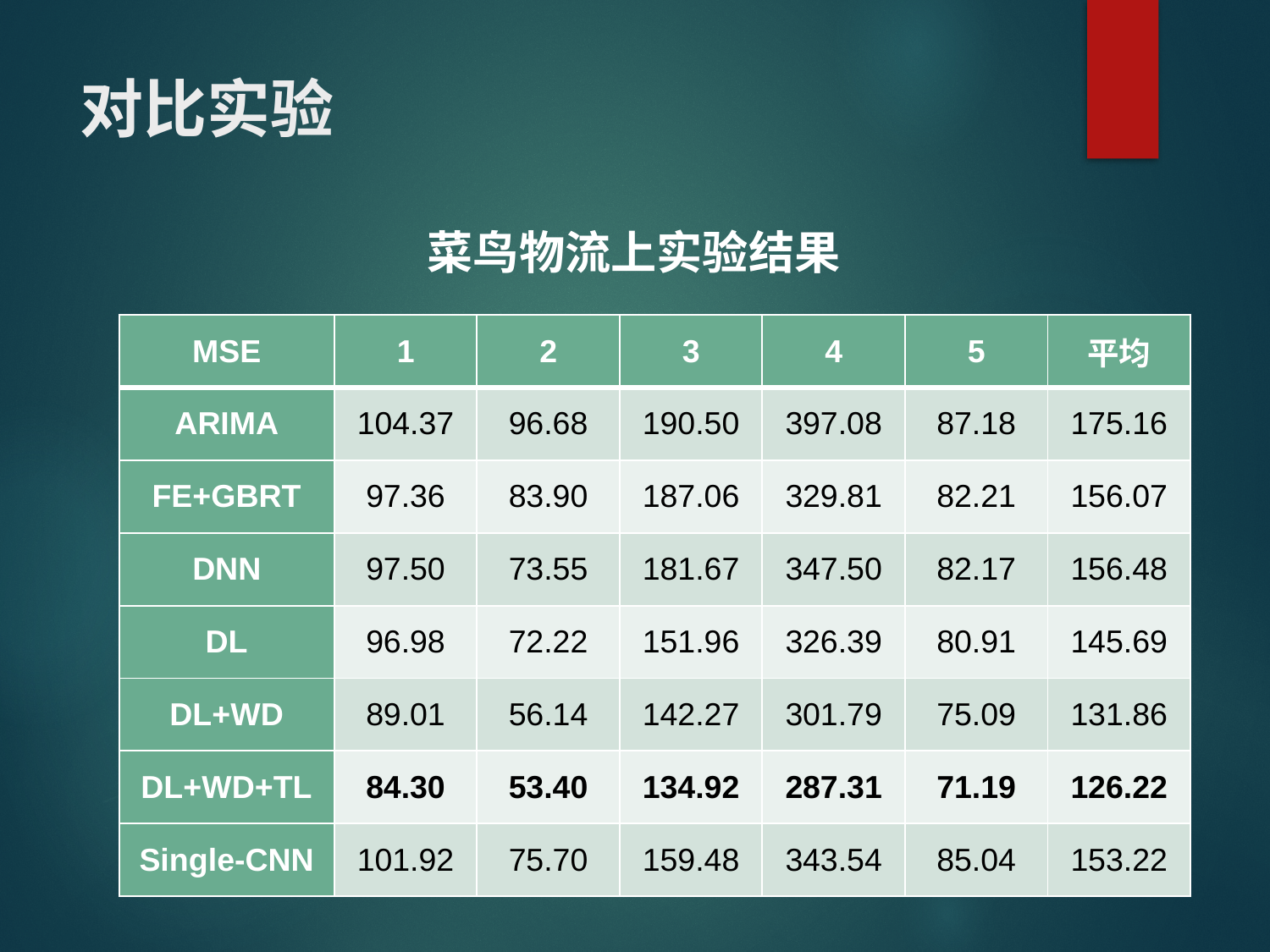

# 对比实验
菜鸟物流上实验结果
| MSE | 1 | 2 | 3 | 4 | 5 | 平均 |
| --- | --- | --- | --- | --- | --- | --- |
| ARIMA | 104.37 | 96.68 | 190.50 | 397.08 | 87.18 | 175.16 |
| FE+GBRT | 97.36 | 83.90 | 187.06 | 329.81 | 82.21 | 156.07 |
| DNN | 97.50 | 73.55 | 181.67 | 347.50 | 82.17 | 156.48 |
| DL | 96.98 | 72.22 | 151.96 | 326.39 | 80.91 | 145.69 |
| DL+WD | 89.01 | 56.14 | 142.27 | 301.79 | 75.09 | 131.86 |
| DL+WD+TL | 84.30 | 53.40 | 134.92 | 287.31 | 71.19 | 126.22 |
| Single-CNN | 101.92 | 75.70 | 159.48 | 343.54 | 85.04 | 153.22 |